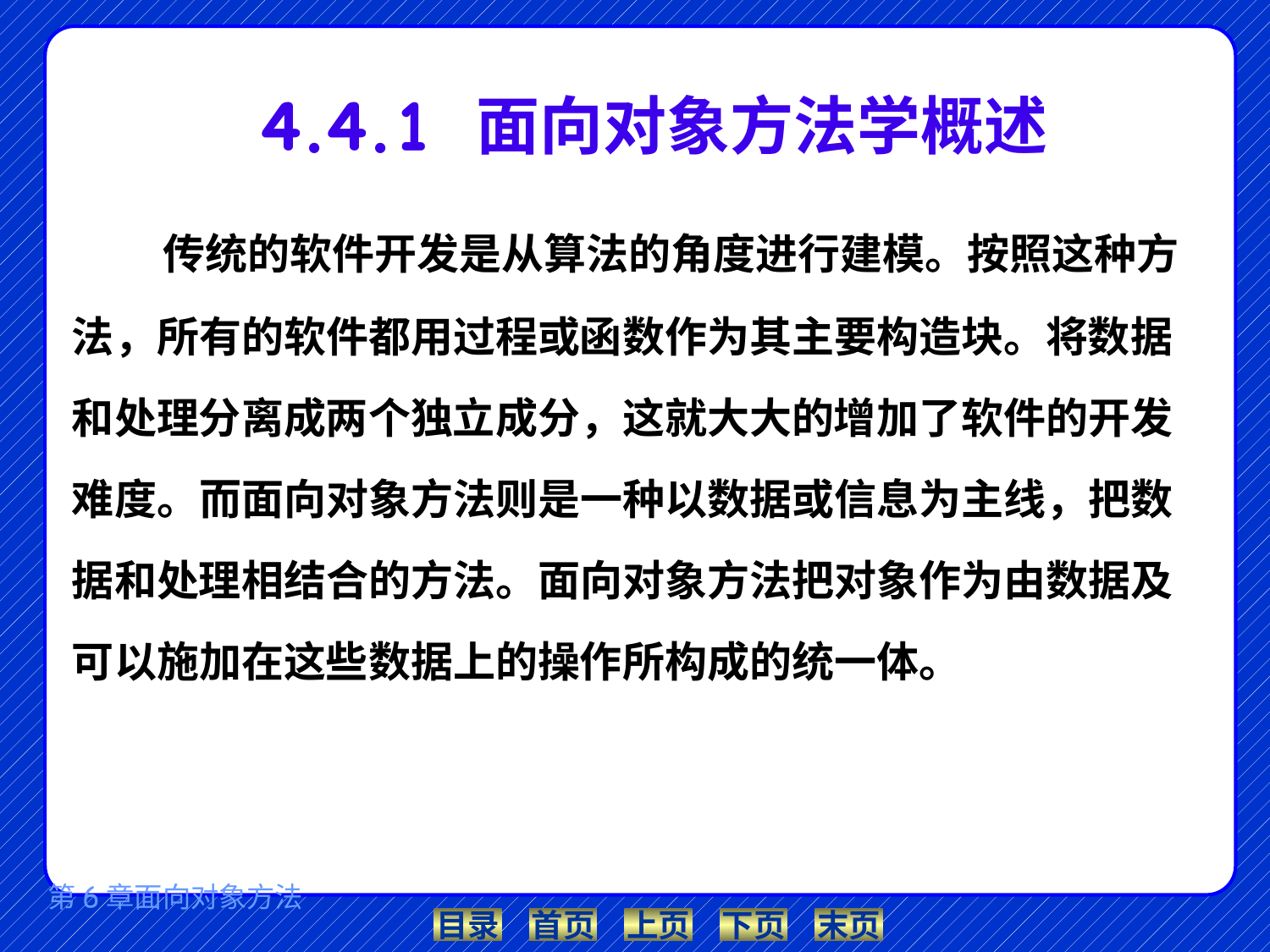

# 4.4.1 面向对象方法学概述
        传统的软件开发是从算法的角度进行建模。按照这种方法，所有的软件都用过程或函数作为其主要构造块。将数据和处理分离成两个独立成分，这就大大的增加了软件的开发难度。而面向对象方法则是一种以数据或信息为主线，把数据和处理相结合的方法。面向对象方法把对象作为由数据及可以施加在这些数据上的操作所构成的统一体。
第6章面向对象方法